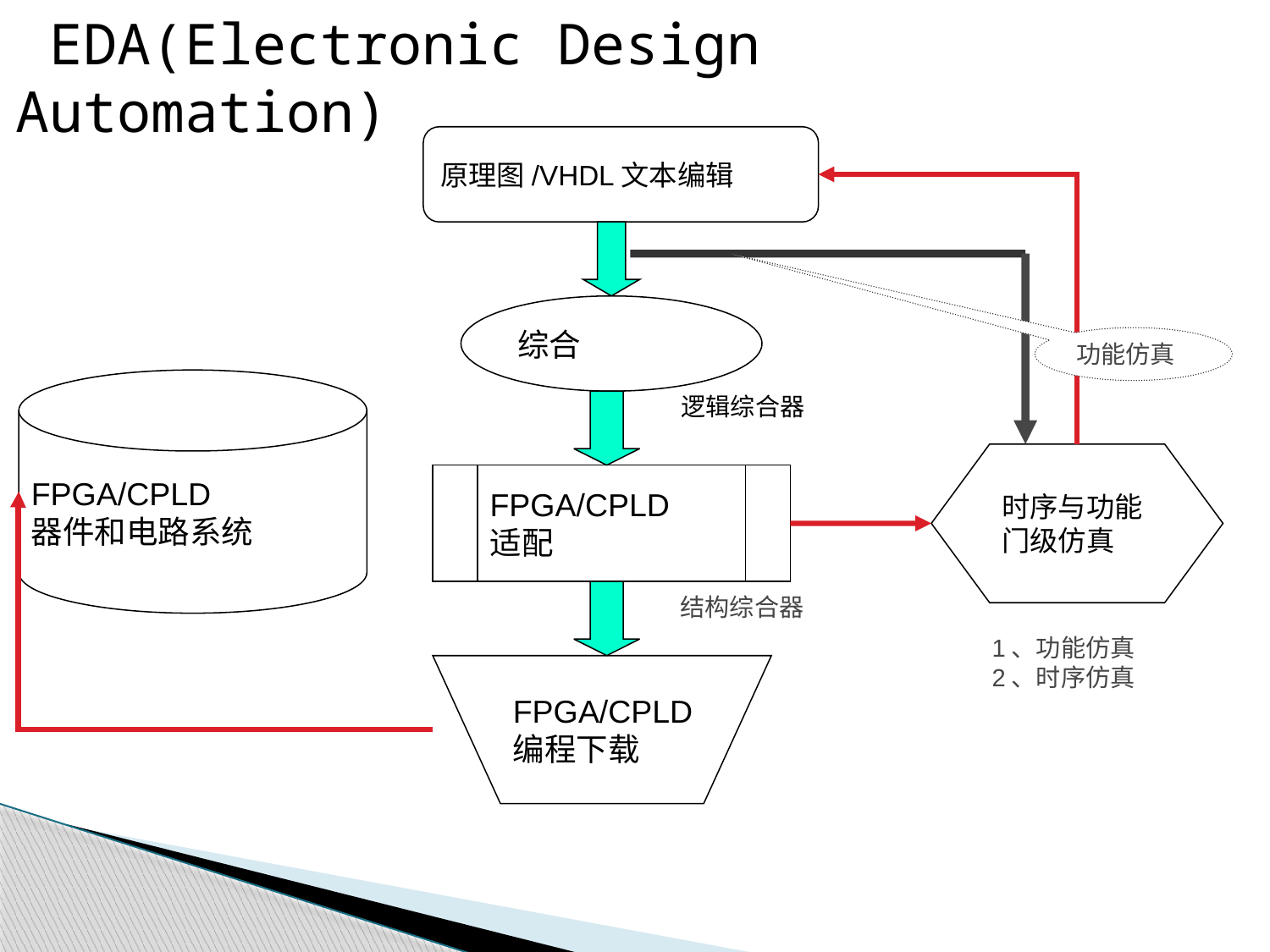

EDA(Electronic Design Automation)
原理图/VHDL文本编辑

综合
功能仿真
FPGA/CPLD
器件和电路系统
逻辑综合器

时序与功能
门级仿真
FPGA/CPLD
适配

结构综合器
1、功能仿真
2、时序仿真
FPGA/CPLD
编程下载